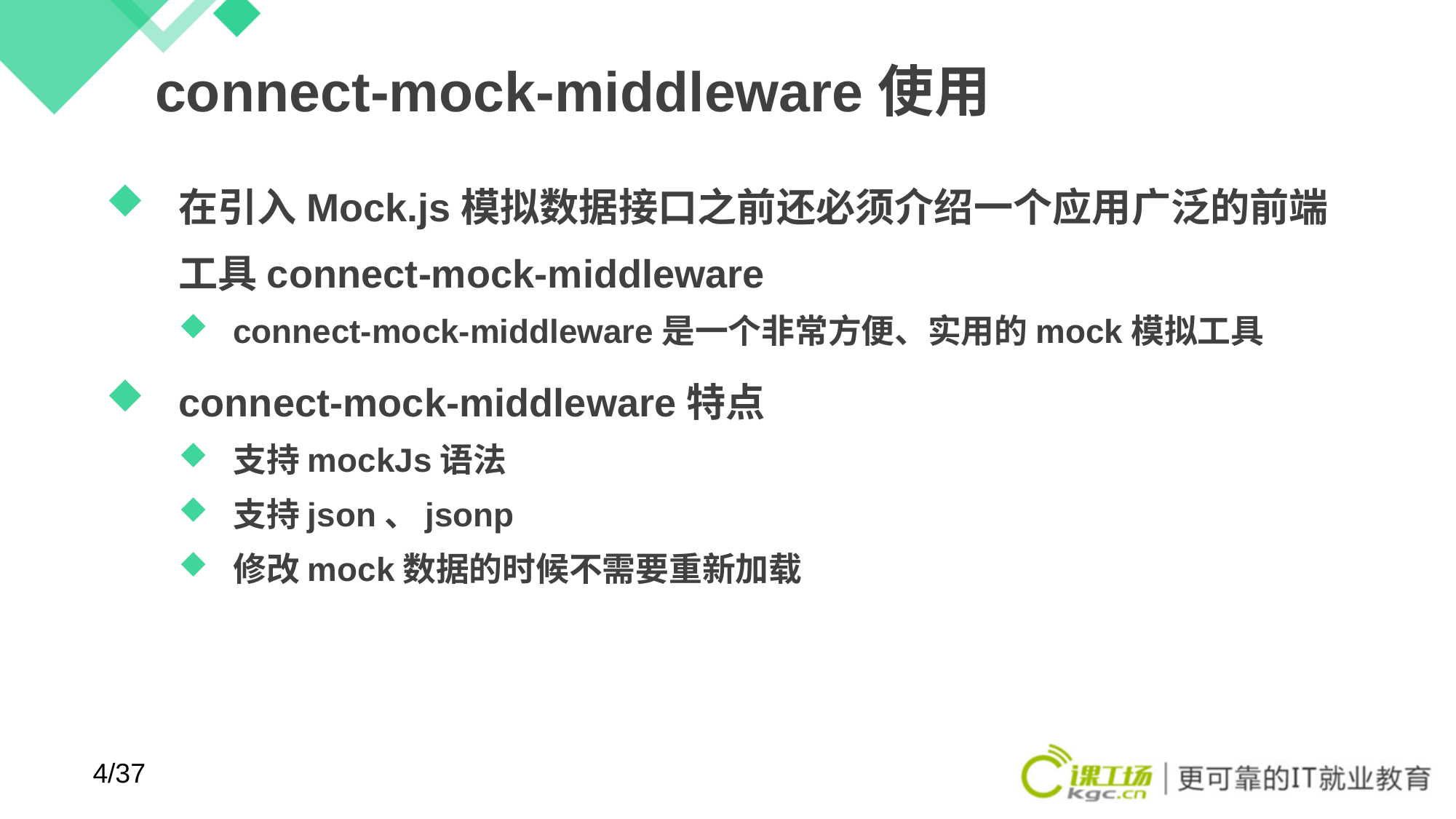

# connect-mock-middleware使用
在引入Mock.js模拟数据接口之前还必须介绍一个应用广泛的前端工具connect-mock-middleware
connect-mock-middleware是一个非常方便、实用的mock模拟工具
connect-mock-middleware特点
支持mockJs语法
支持json、jsonp
修改mock数据的时候不需要重新加载